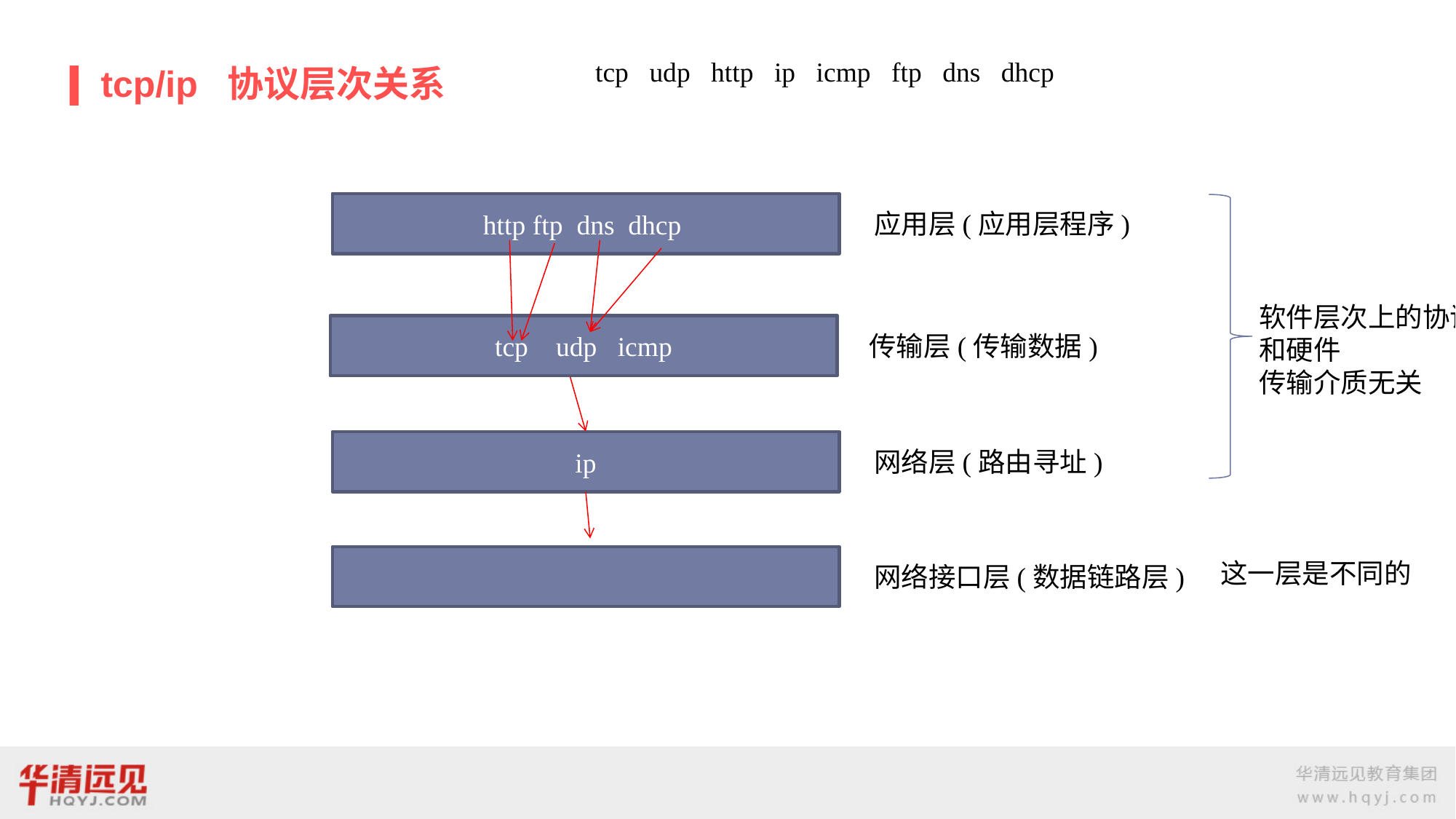

tcp   udp   http   ip   icmp   ftp   dns   dhcp
# tcp/ip  协议层次关系
http ftp  dns  dhcp

应用层(应用层程序)
软件层次上的协议
和硬件
传输介质无关
tcp    udp   icmp
传输层(传输数据)
ip
网络层(路由寻址)

这一层是不同的
网络接口层(数据链路层)
6